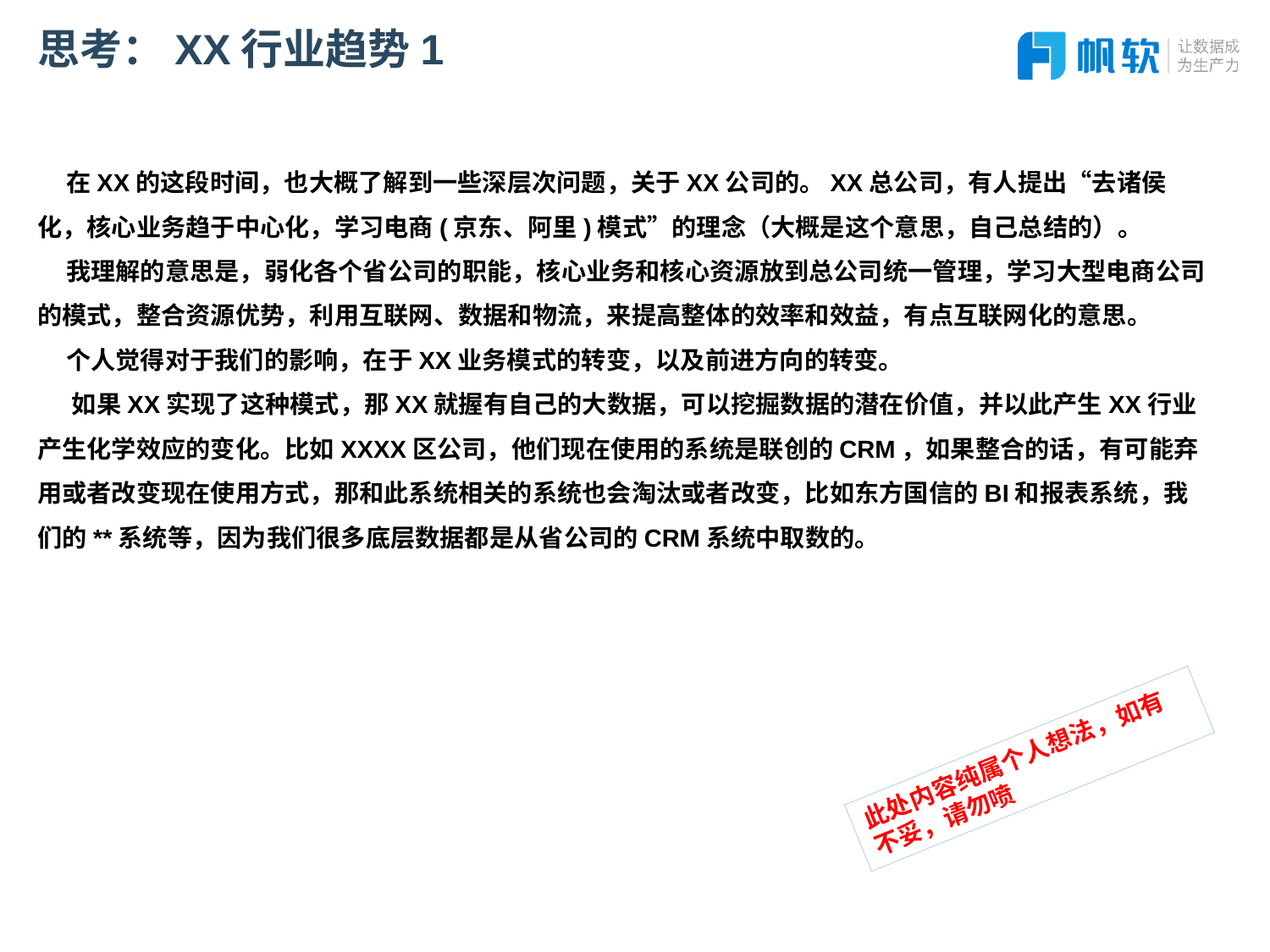

# 思考：XX行业趋势1
    在XX的这段时间，也大概了解到一些深层次问题，关于XX公司的。XX总公司，有人提出“去诸侯化，核心业务趋于中心化，学习电商(京东、阿里)模式”的理念（大概是这个意思，自己总结的）。
    我理解的意思是，弱化各个省公司的职能，核心业务和核心资源放到总公司统一管理，学习大型电商公司的模式，整合资源优势，利用互联网、数据和物流，来提高整体的效率和效益，有点互联网化的意思。
    个人觉得对于我们的影响，在于XX业务模式的转变，以及前进方向的转变。
     如果XX实现了这种模式，那XX就握有自己的大数据，可以挖掘数据的潜在价值，并以此产生XX行业产生化学效应的变化。比如XXXX区公司，他们现在使用的系统是联创的CRM，如果整合的话，有可能弃用或者改变现在使用方式，那和此系统相关的系统也会淘汰或者改变，比如东方国信的BI和报表系统，我们的**系统等，因为我们很多底层数据都是从省公司的CRM系统中取数的。
此处内容纯属个人想法，如有不妥，请勿喷